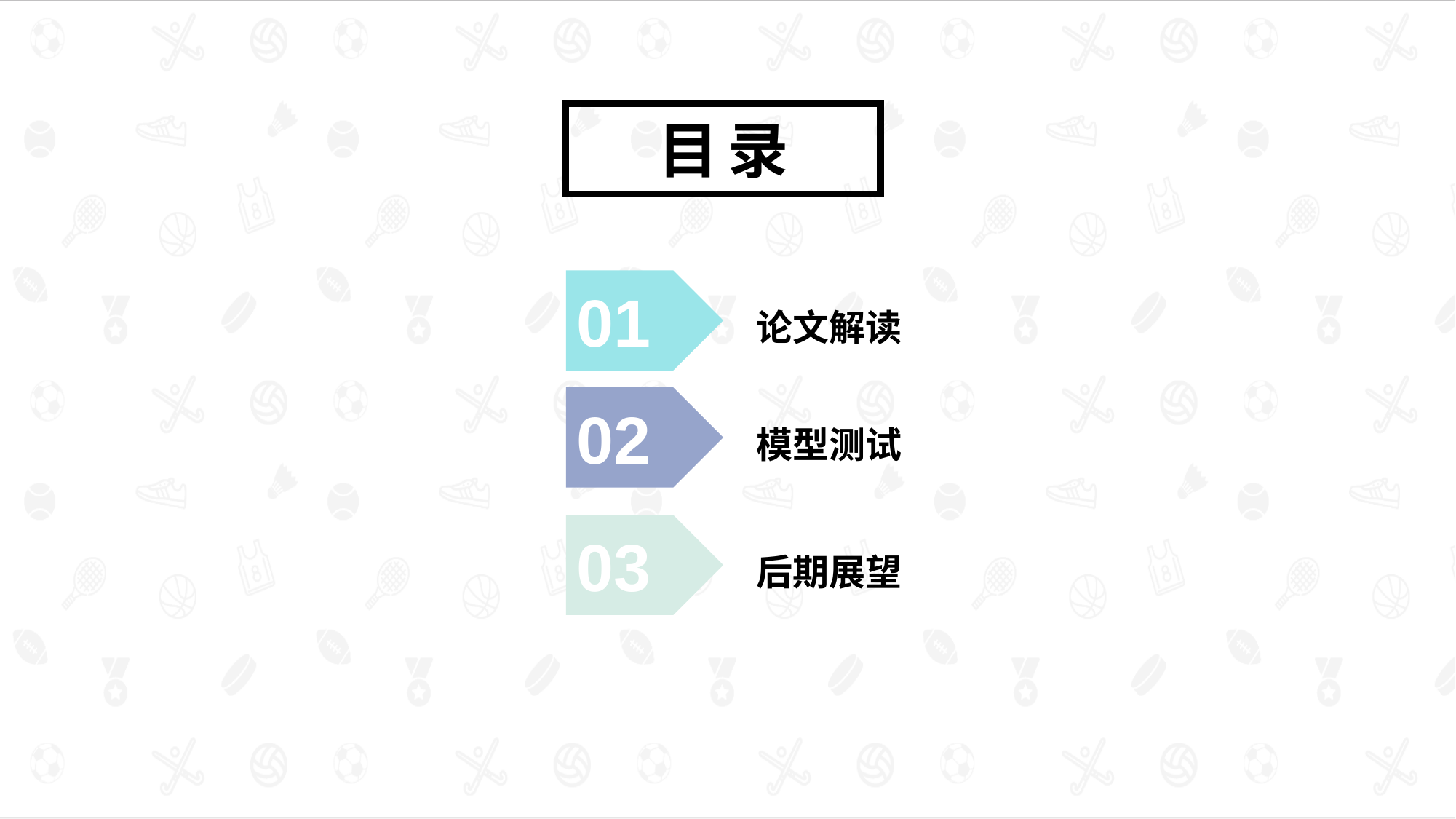

目录
01
论文解读
02
模型测试
03
后期展望